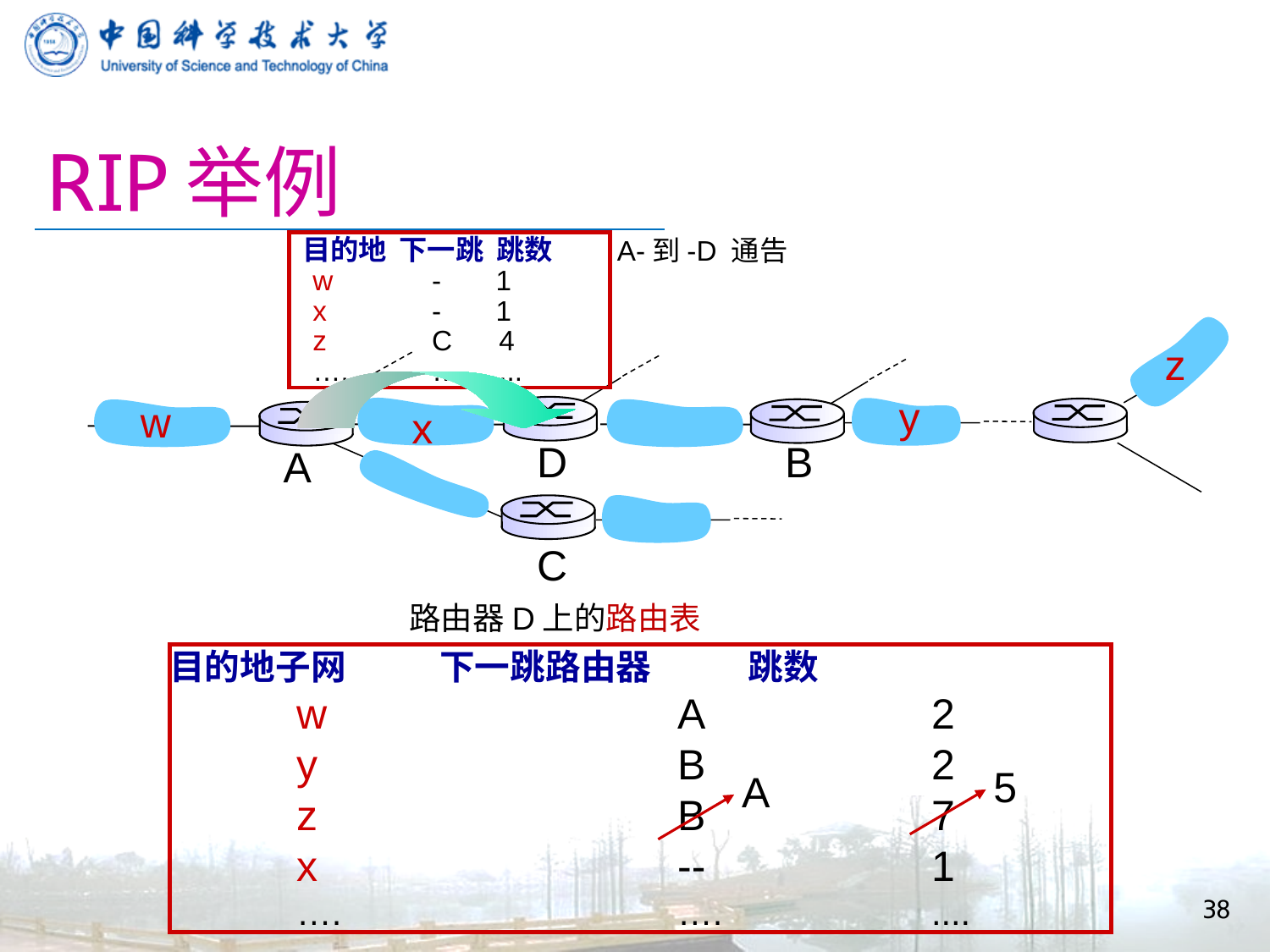

# RIP举例
A-到-D 通告
 目的地  下一跳  跳数
   w	  -       1
   x	  -       1
   z	  C      4
   ….	  …     ...

z

y
w

x

B
D
A

C
路由器D上的路由表
目的地子网        	  下一跳路由器            跳数
 	w			A		2
	y			B		2
 	z			B		7
	x			--		1
	….			….		....
5

A

38